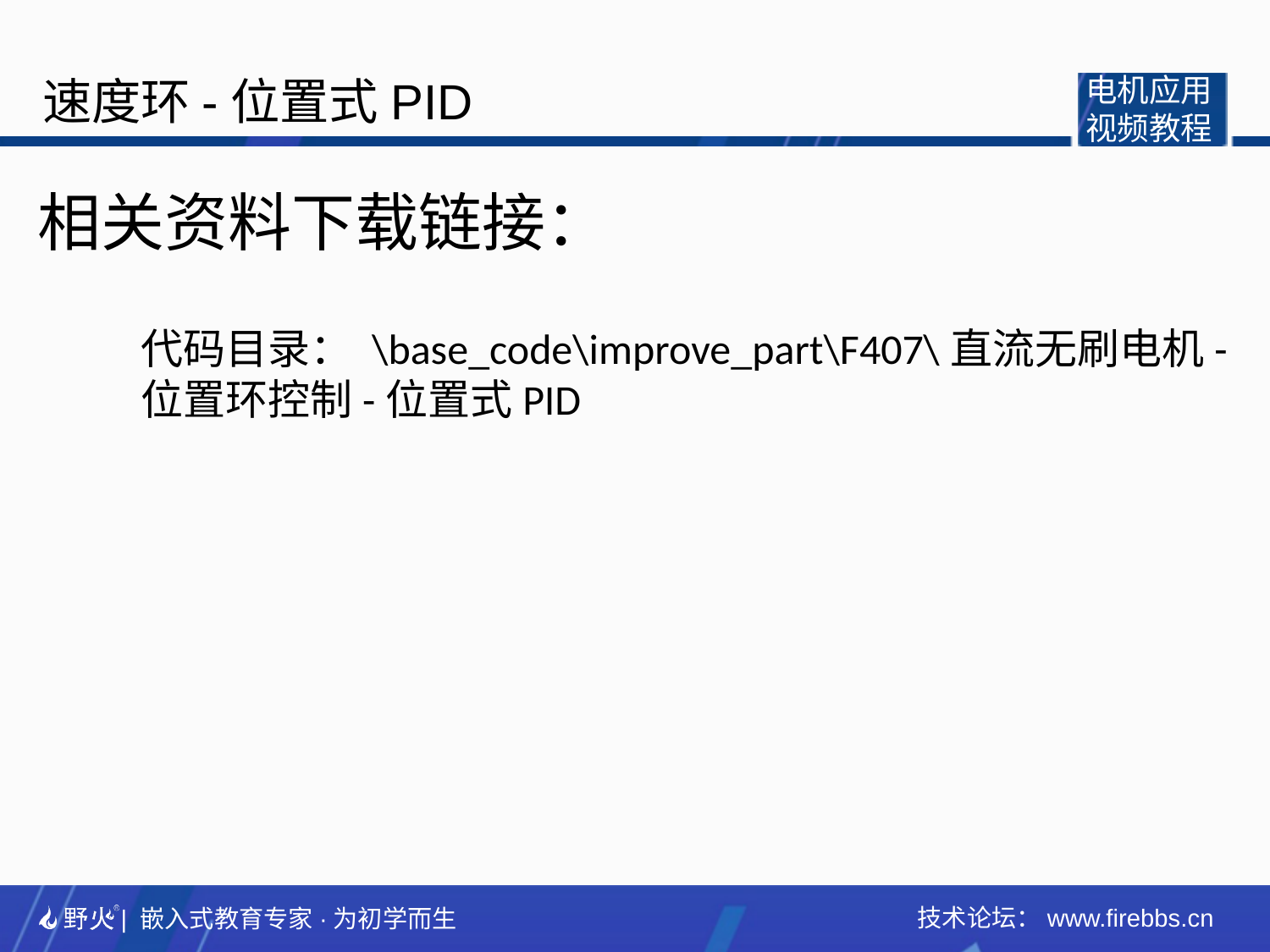

速度环-位置式PID
电机应用
视频教程
相关资料下载链接：

代码目录： \base_code\improve_part\F407\直流无刷电机-位置环控制-位置式PID